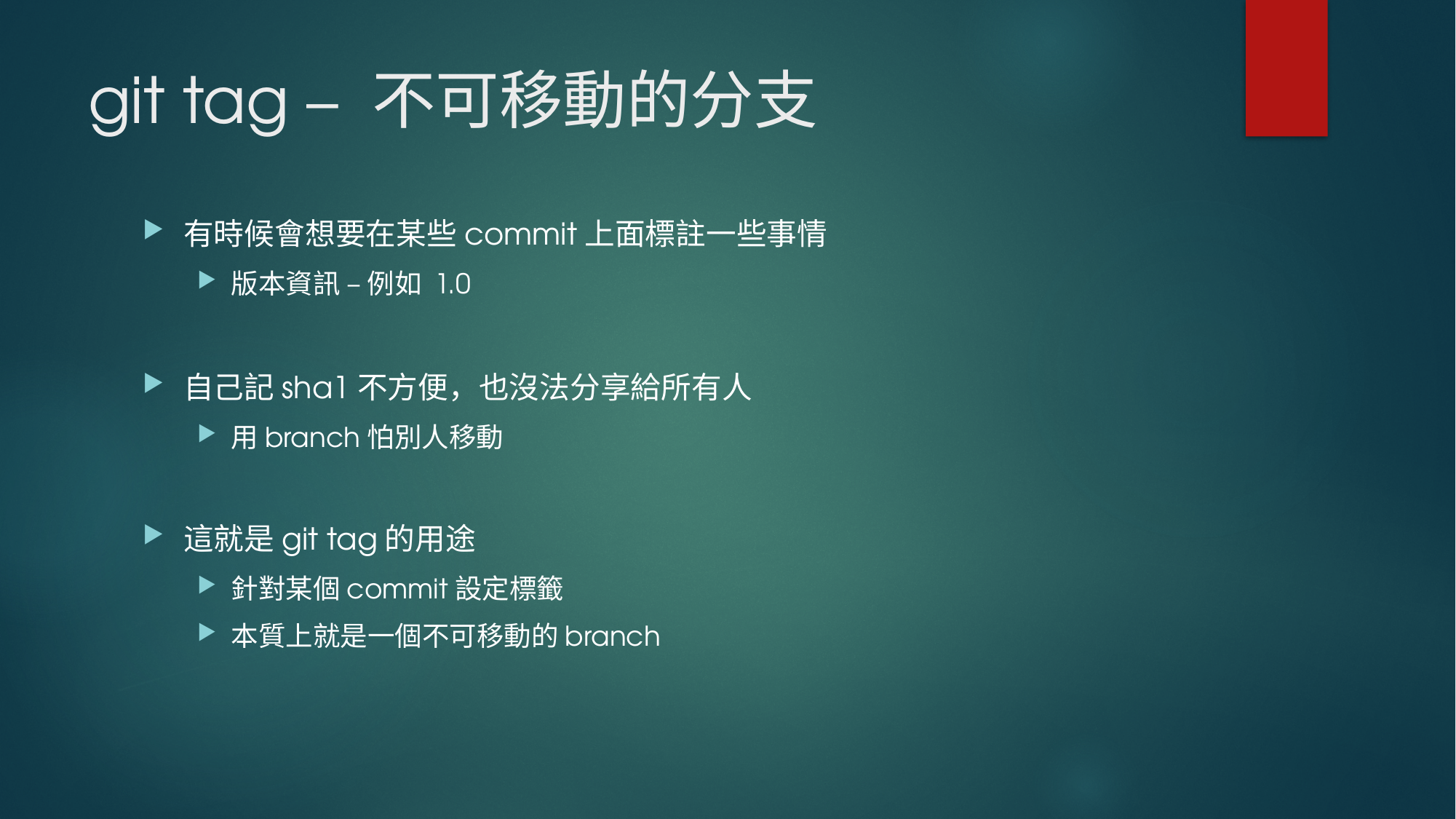

# git tag – 不可移動的分支
有時候會想要在某些commit上面標註一些事情
版本資訊 – 例如 1.0

自己記sha1不方便，也沒法分享給所有人
用branch怕別人移動

這就是git tag的用途
針對某個commit設定標籤
本質上就是一個不可移動的branch